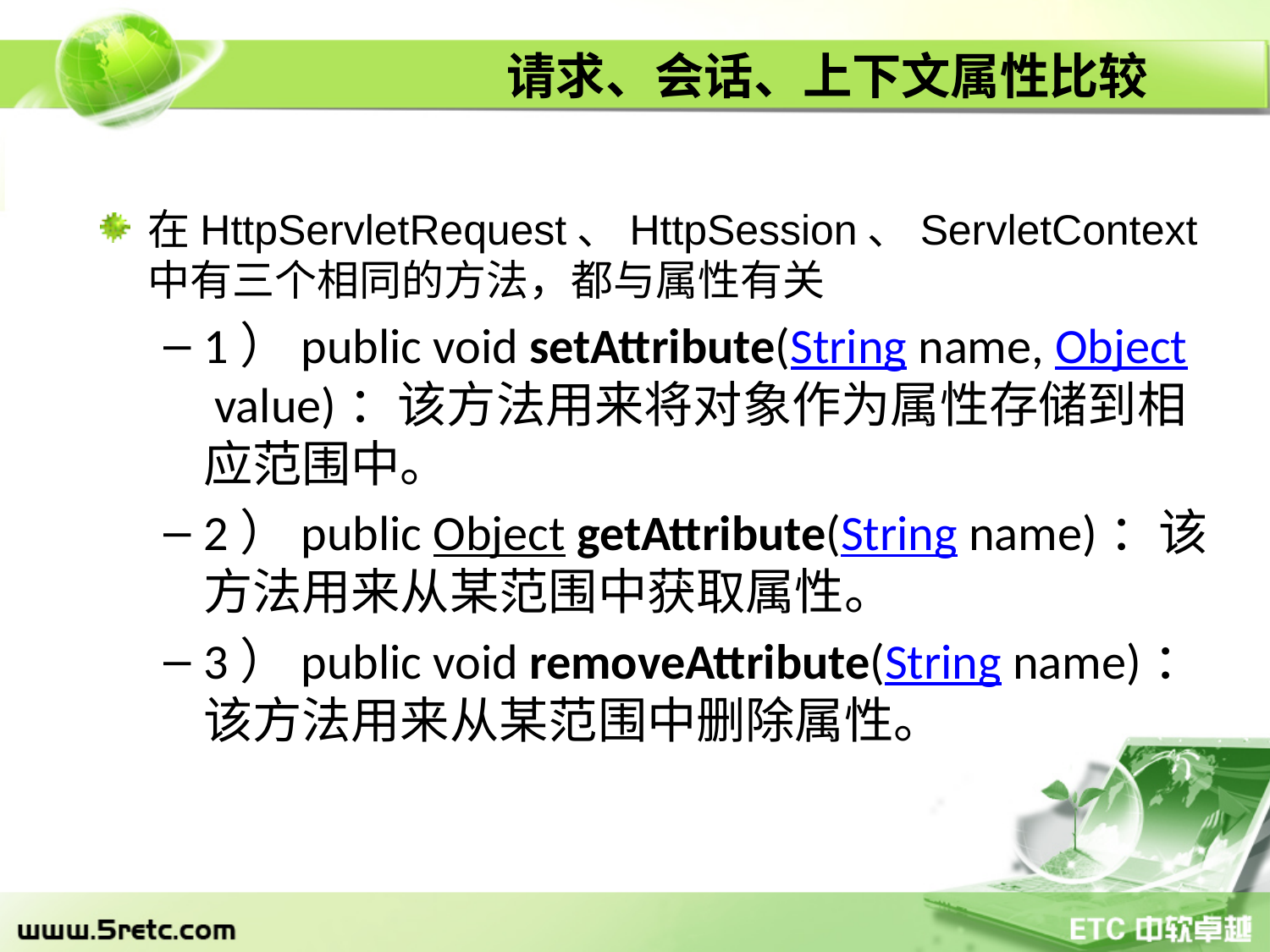

# 请求、会话、上下文属性比较
在HttpServletRequest、HttpSession、ServletContext中有三个相同的方法，都与属性有关
1）public void setAttribute(String name, Object value)：该方法用来将对象作为属性存储到相应范围中。
2）public Object getAttribute(String name)：该方法用来从某范围中获取属性。
3）public void removeAttribute(String name)：该方法用来从某范围中删除属性。